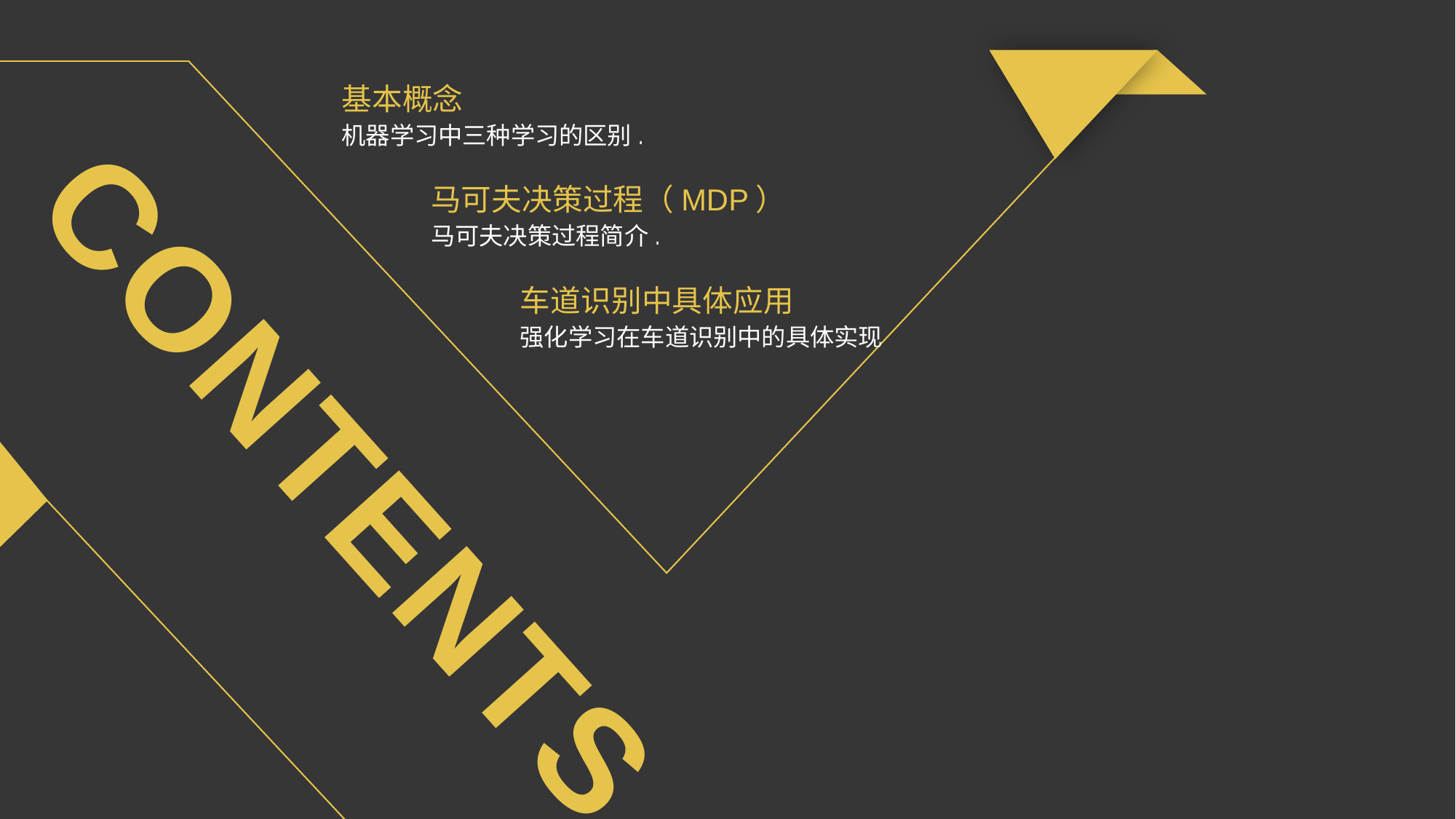

基本概念
机器学习中三种学习的区别.
马可夫决策过程（MDP）
马可夫决策过程简介.
车道识别中具体应用
强化学习在车道识别中的具体实现
CONTENTS